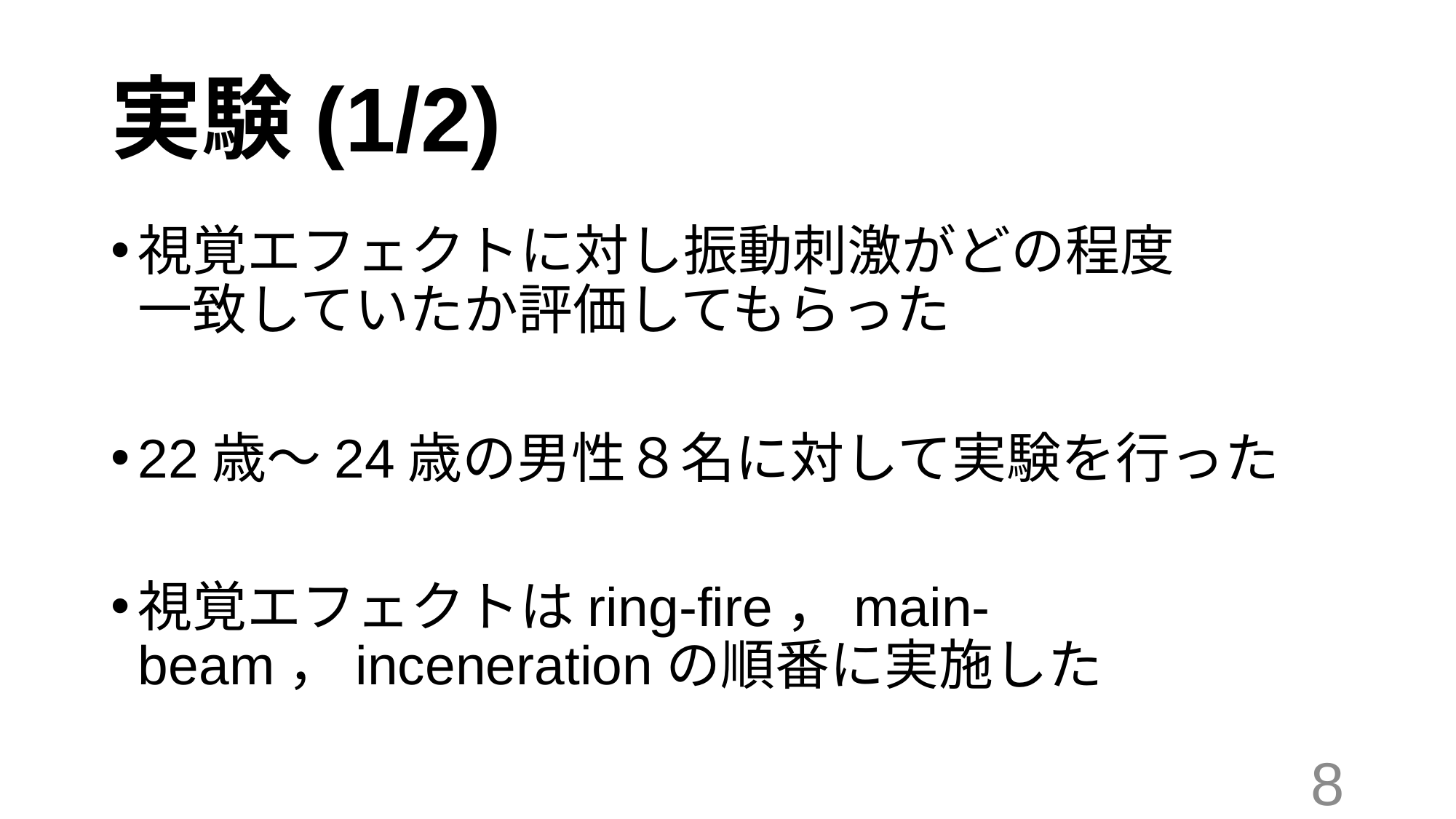

# 実験(1/2)
視覚エフェクトに対し振動刺激がどの程度
一致していたか評価してもらった

22歳～24歳の男性８名に対して実験を行った

視覚エフェクトはring-fire，main-beam，incenerationの順番に実施した

8